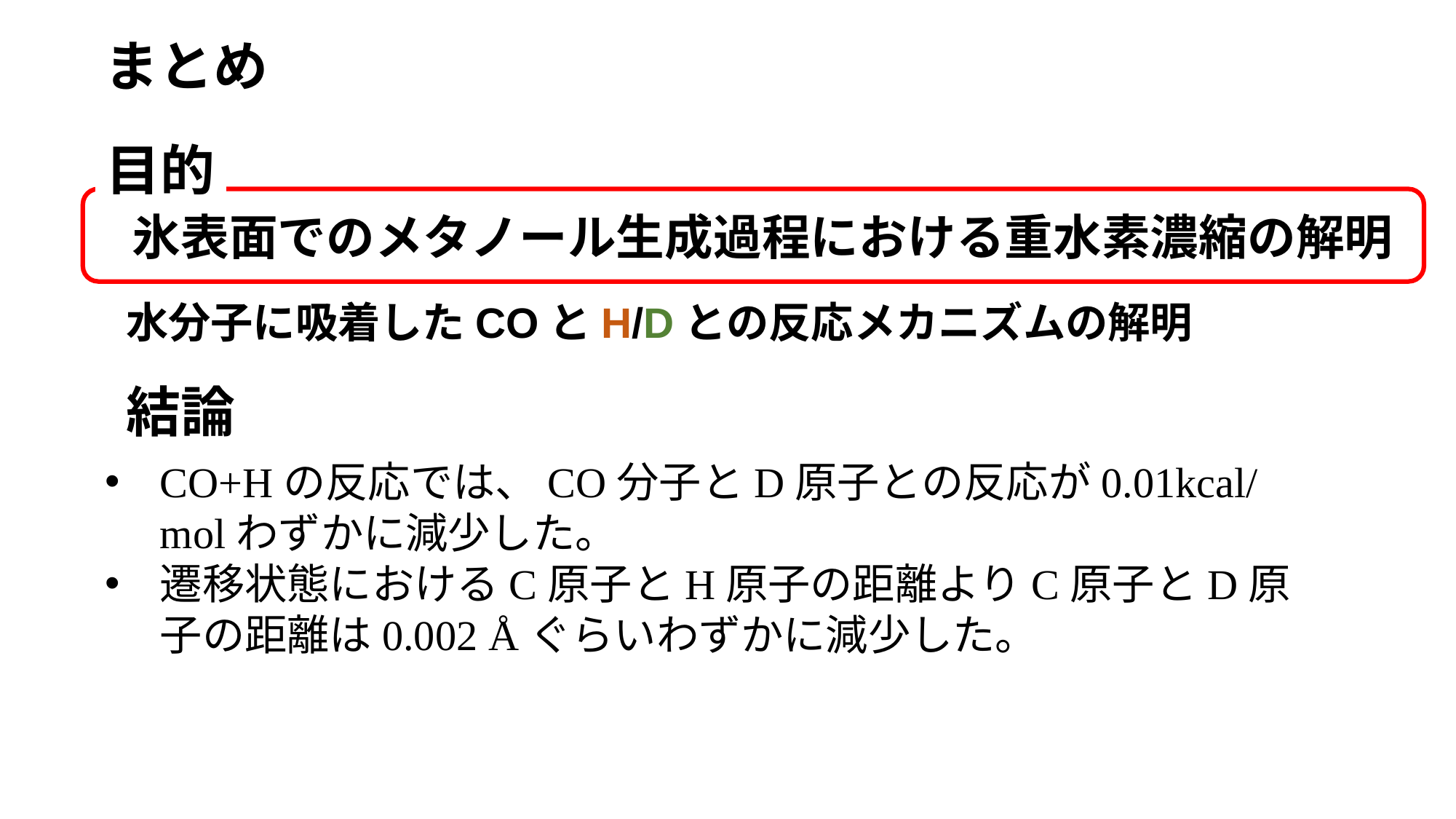

まとめ
目的

氷表面でのメタノール生成過程における重水素濃縮の解明
水分子に吸着したCOとH/Dとの反応メカニズムの解明
結論
CO+Hの反応では、CO分子とD原子との反応が0.01kcal/molわずかに減少した。
遷移状態におけるC原子とH原子の距離よりC原子とD原子の距離は0.002 Åぐらいわずかに減少した。